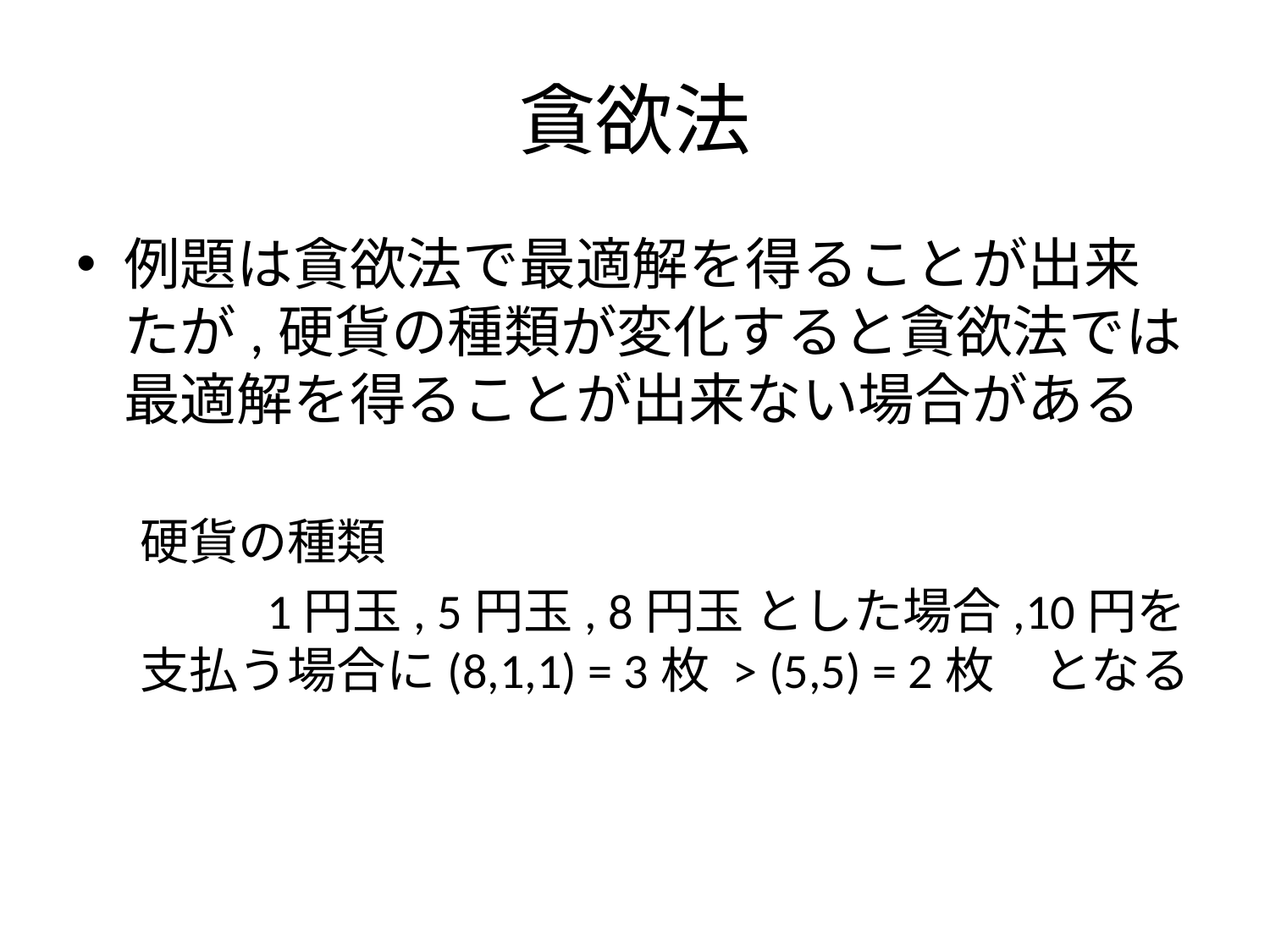

# 貪欲法
例題は貪欲法で最適解を得ることが出来たが,硬貨の種類が変化すると貪欲法では最適解を得ることが出来ない場合がある

硬貨の種類
	1円玉, 5円玉, 8円玉 とした場合,10円を支払う場合に(8,1,1) = 3枚 > (5,5) = 2枚　となる